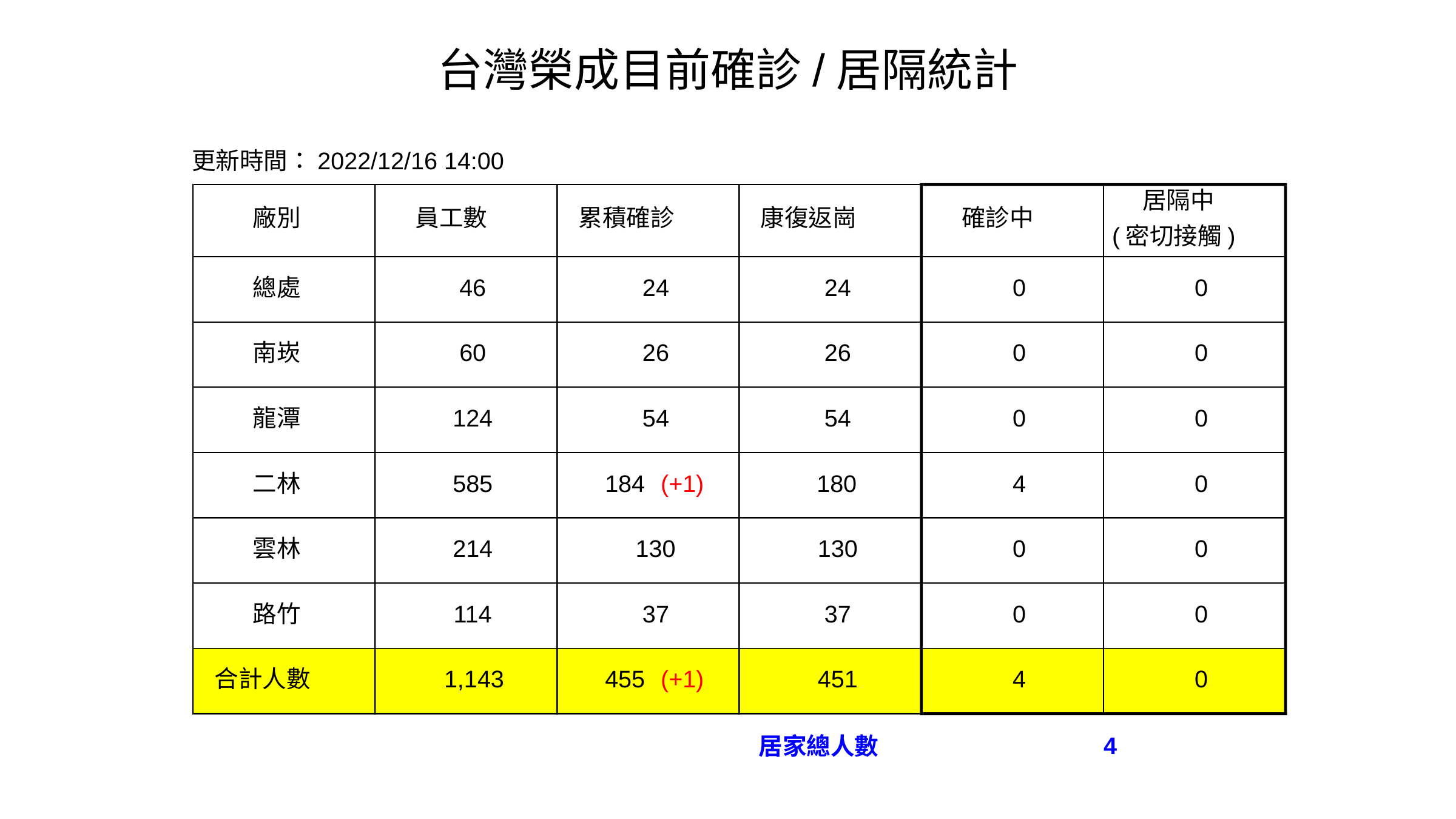

台灣榮成目前確診/居隔統計

更新時間：2022/12/16 14:00

居隔中

廠別
員工數
累積確診
康復返崗
確診中
(密切接觸)

總處
46
24
24
0
0

南崁
60
26
26
0
0

龍潭
124
54
54
0
0

二林
585
184
(+1)
180
4
0

雲林
214
130
130
0
0

路竹
114
37
37
0
0

合計人數
1,143
455
(+1)
451
4
0

4
居家總人數